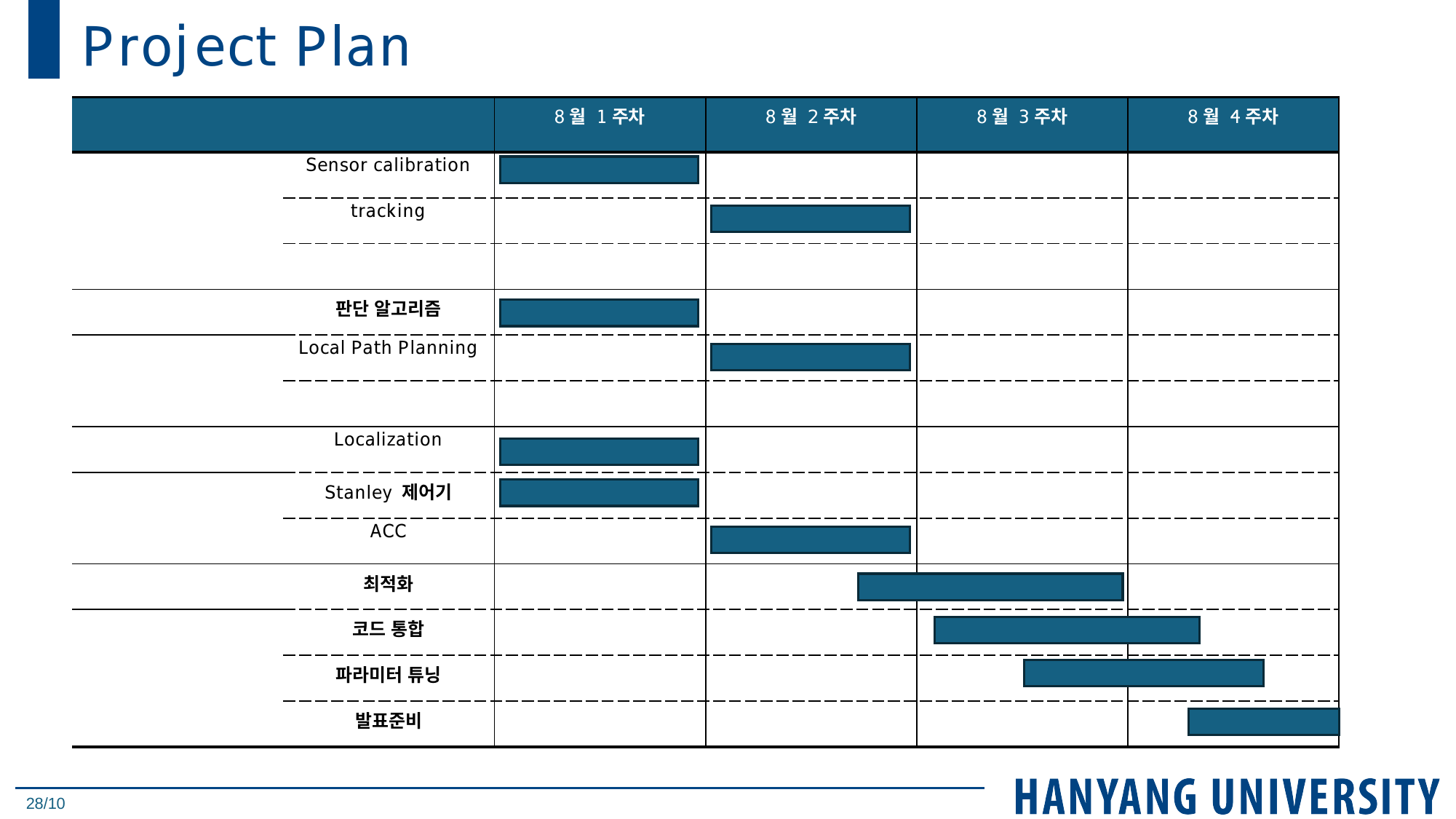

# Project Plan
|  |  | 8월 1주차 | 8월 2주차 | 8월 3주차 | 8월 4주차 |
| --- | --- | --- | --- | --- | --- |
|  | Sensor calibration |  |  |  |  |
|  | tracking |  |  |  |  |
|  |  |  |  |  |  |
|  | 판단 알고리즘 |  |  |  |  |
|  | Local Path Planning |  |  |  |  |
|  |  |  |  |  |  |
|  | Localization |  |  |  |  |
|  | Stanley 제어기 |  |  |  |  |
|  | ACC |  |  |  |  |
|  | 최적화 |  |  |  |  |
|  | 코드 통합 |  |  |  |  |
|  | 파라미터 튜닝 |  |  |  |  |
|  | 발표준비 |  |  |  |  |